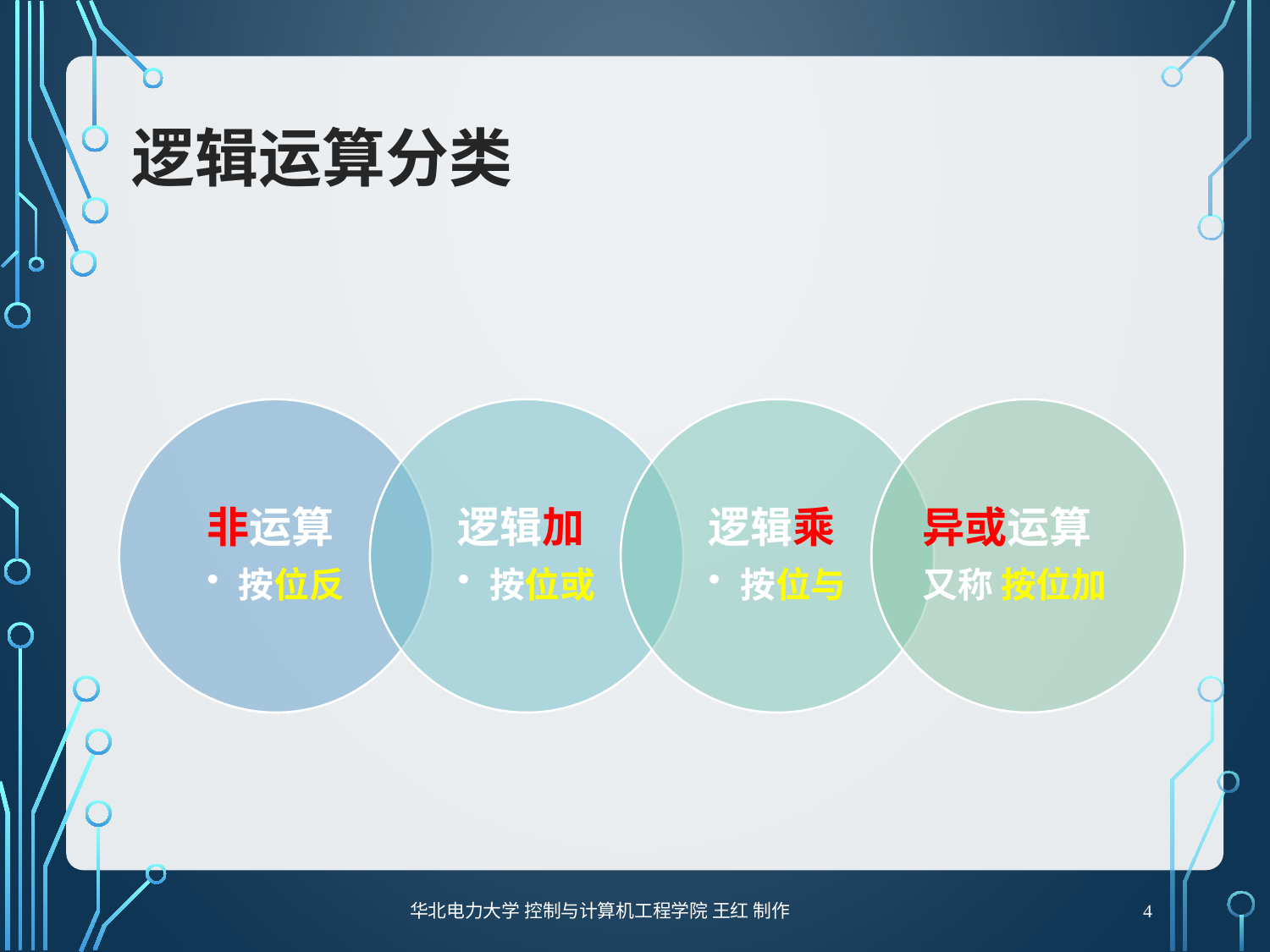

# 逻辑运算分类
非运算
按位反
逻辑加
按位或
逻辑乘
按位与
异或运算
又称 按位加
4
华北电力大学 控制与计算机工程学院 王红 制作